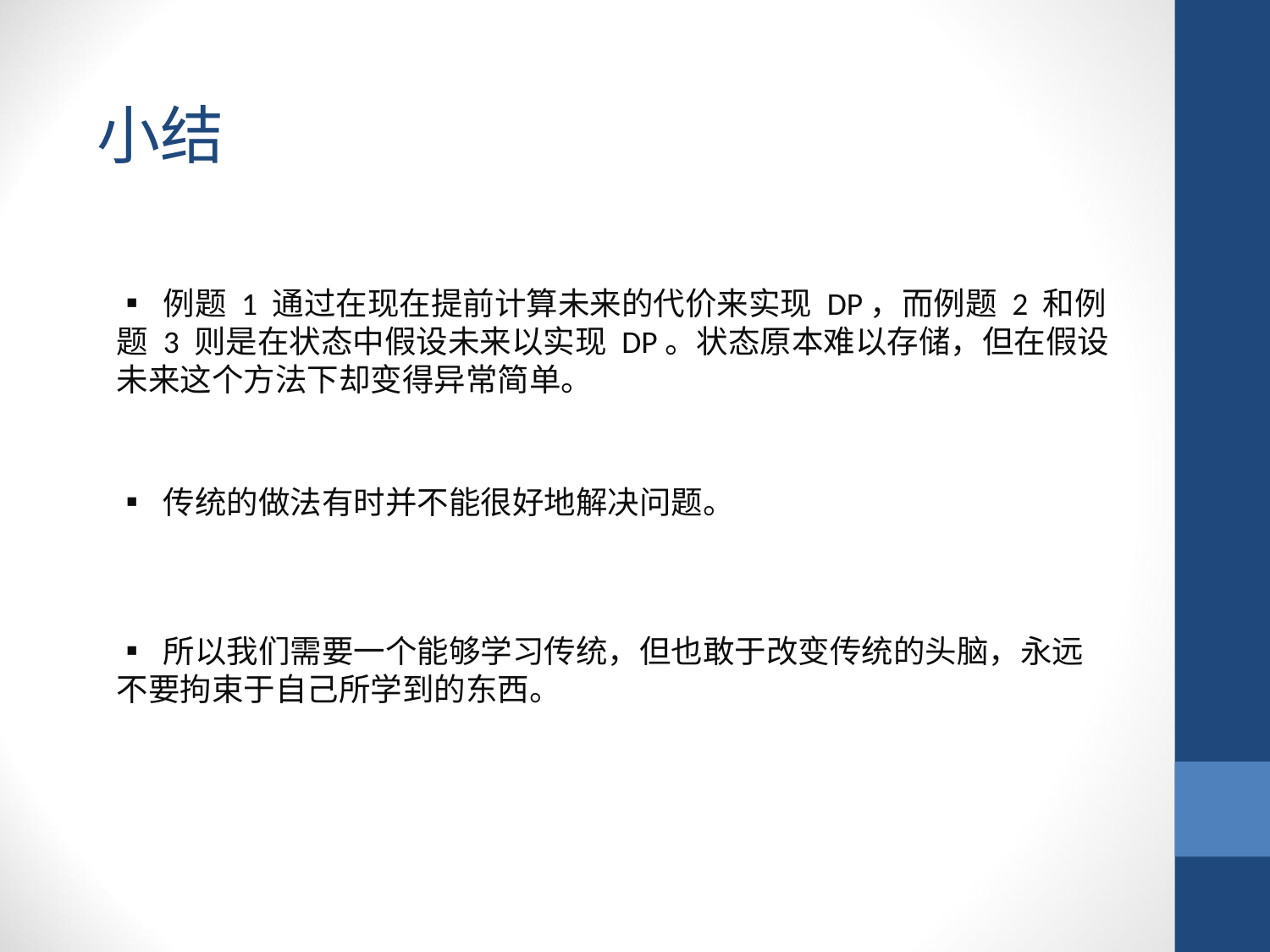

小结
▪ 例题 1 通过在现在提前计算未来的代价来实现 DP，而例题 2 和例题 3 则是在状态中假设未来以实现 DP。状态原本难以存储，但在假设未来这个方法下却变得异常简单。
▪ 传统的做法有时并不能很好地解决问题。
▪ 所以我们需要一个能够学习传统，但也敢于改变传统的头脑，永远不要拘束于自己所学到的东西。